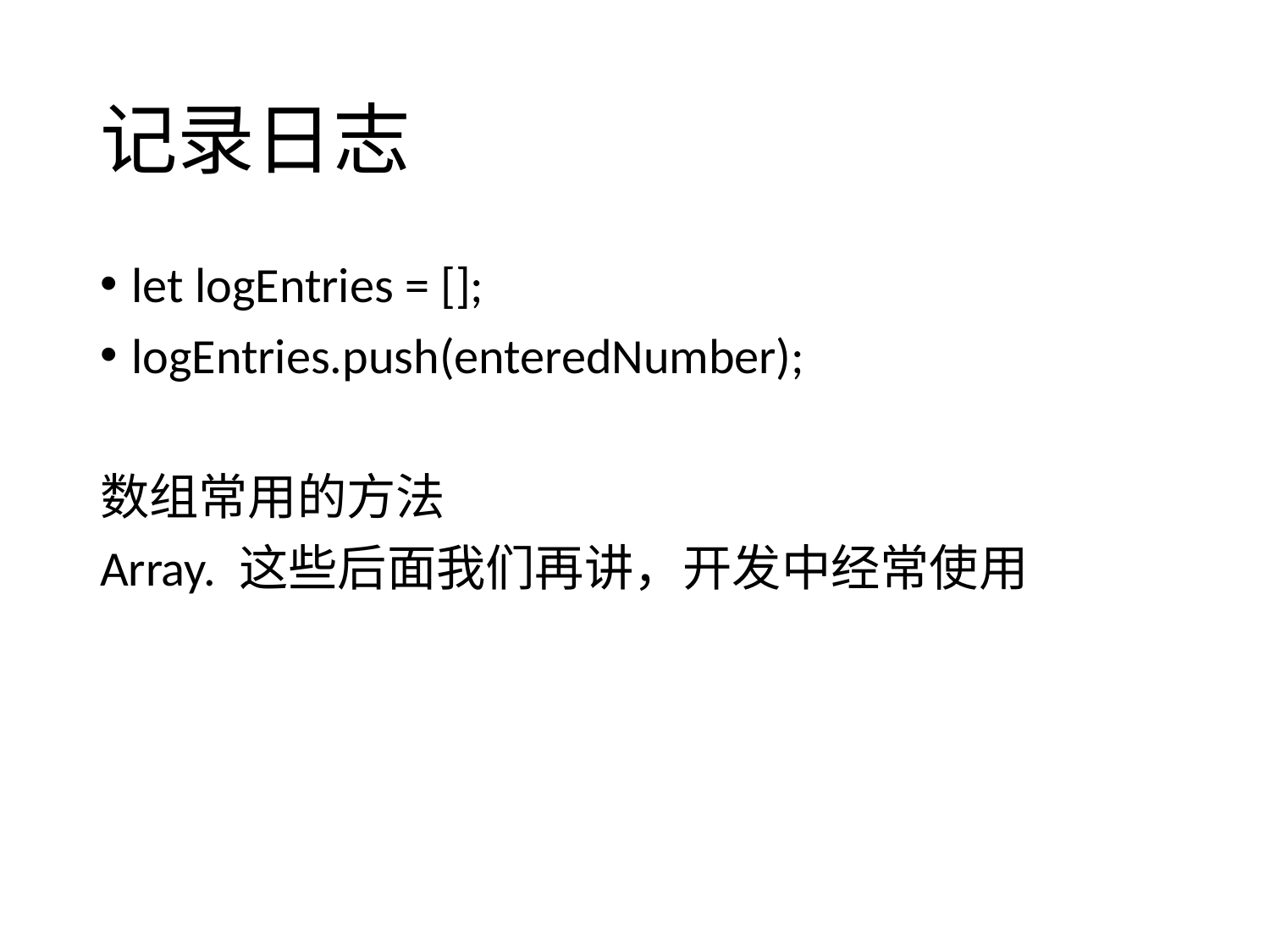

# 记录日志
let logEntries = [];
logEntries.push(enteredNumber);

数组常用的方法
Array. 这些后面我们再讲，开发中经常使用